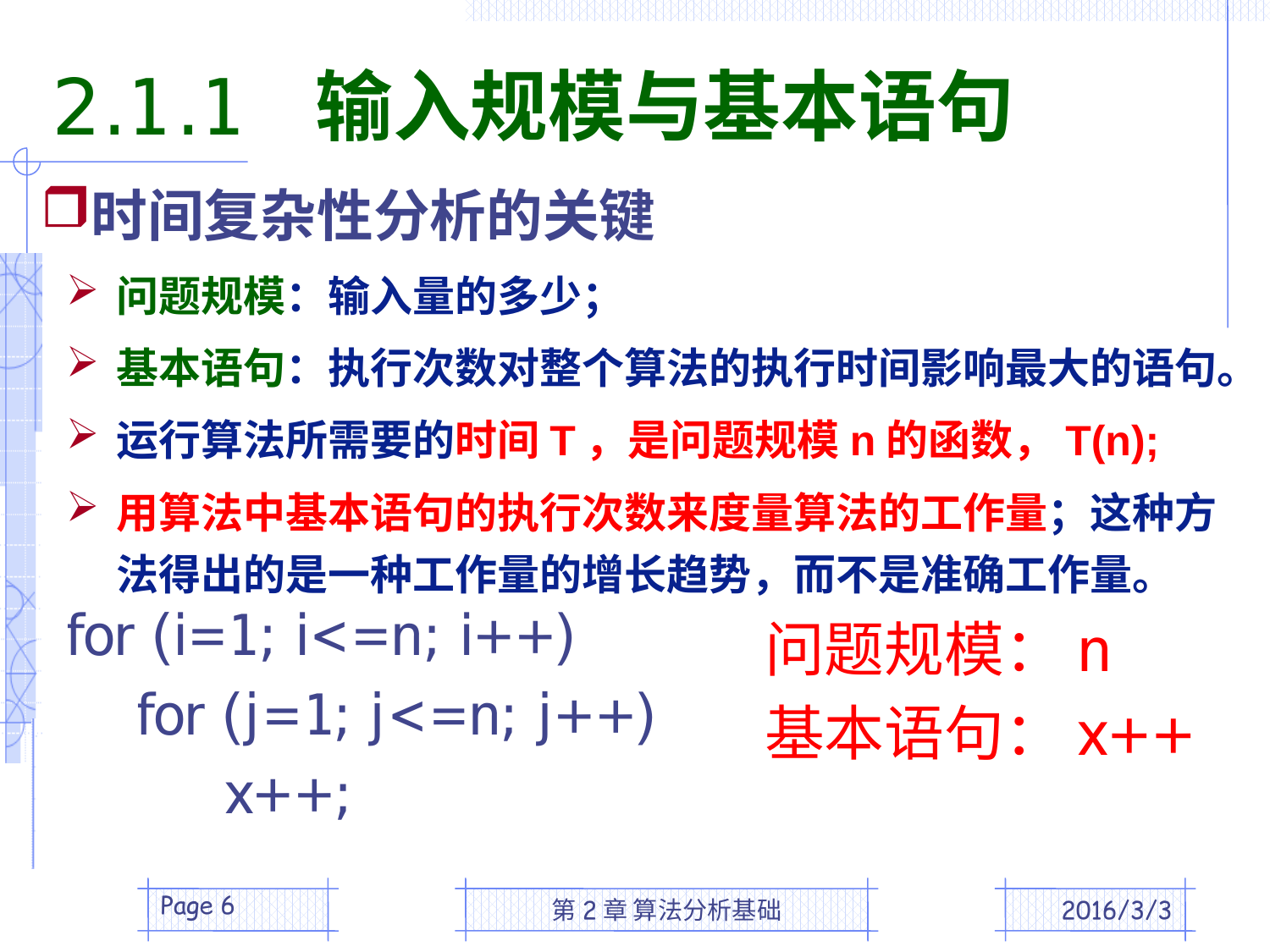

2.1.1  输入规模与基本语句
时间复杂性分析的关键
问题规模：输入量的多少；
基本语句：执行次数对整个算法的执行时间影响最大的语句。
运行算法所需要的时间T，是问题规模n的函数，T(n);
用算法中基本语句的执行次数来度量算法的工作量；这种方法得出的是一种工作量的增长趋势，而不是准确工作量。
for (i=1; i<=n; i++)
    for (j=1; j<=n; j++)
         x++;
问题规模：n
基本语句：x++
Page 6
第2章 算法分析基础
2016/3/3